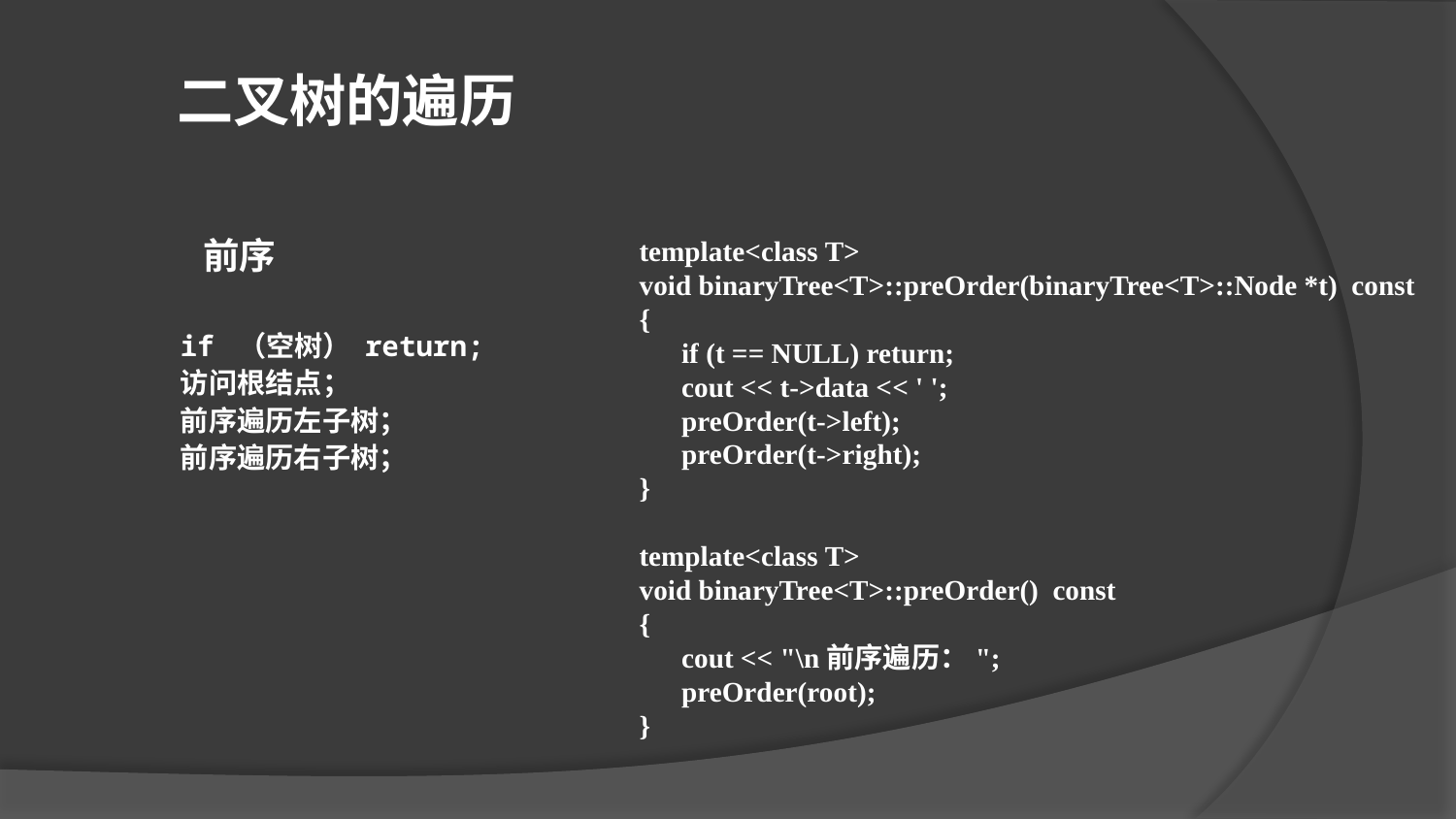

二叉树的遍历
前序
template<class T>
void binaryTree<T>::preOrder(binaryTree<T>::Node *t)  const
{
      if (t == NULL) return;
      cout << t->data << ' ';
      preOrder(t->left);
      preOrder(t->right);
}

template<class T>
void binaryTree<T>::preOrder()  const
{
      cout << "\n前序遍历：";
      preOrder(root);
}
if （空树） return;
访问根结点；
前序遍历左子树；
前序遍历右子树；